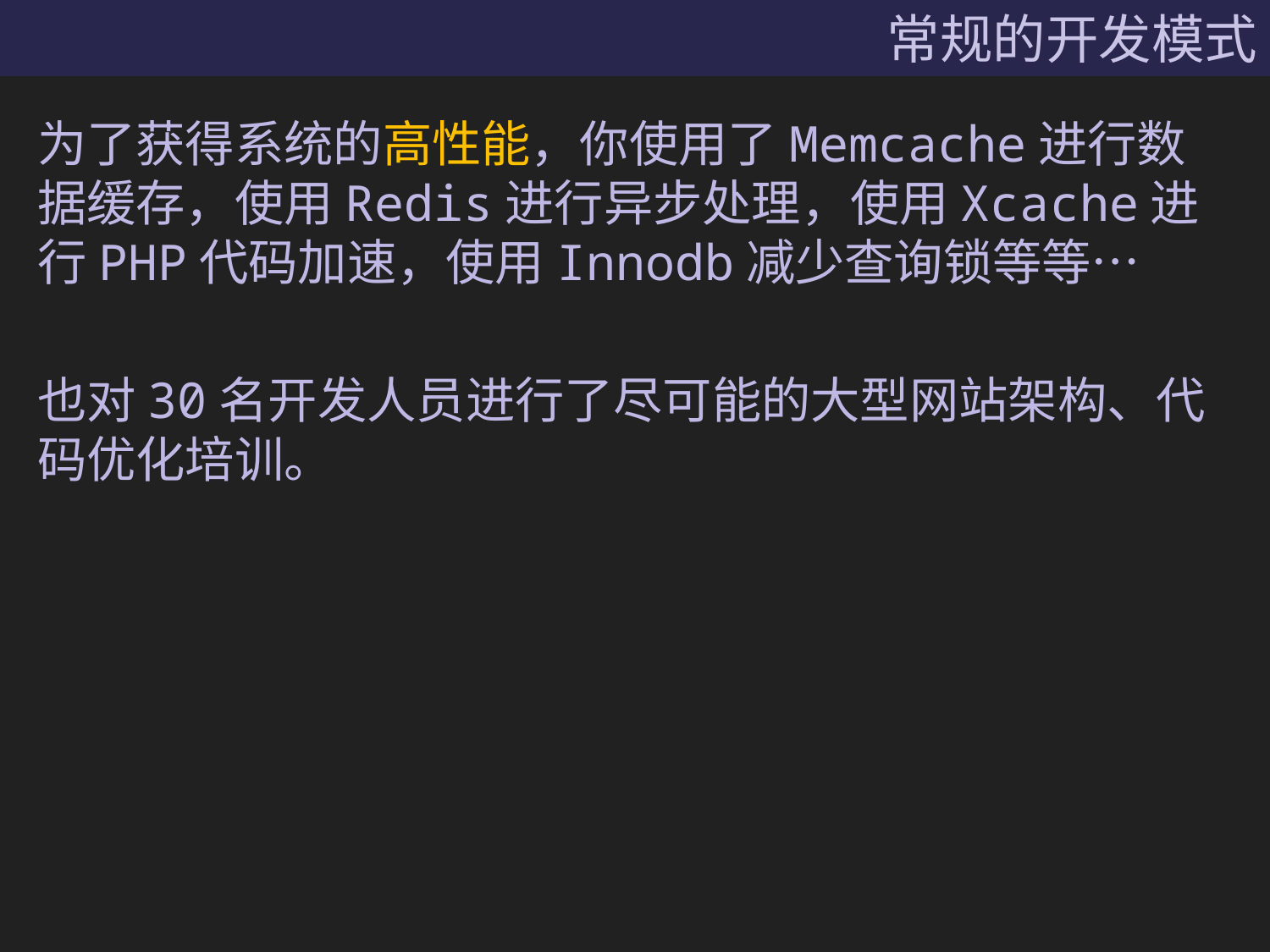

# 常规的开发模式
为了获得系统的高性能，你使用了Memcache进行数据缓存，使用Redis进行异步处理，使用Xcache进行PHP代码加速，使用Innodb减少查询锁等等…

也对30名开发人员进行了尽可能的大型网站架构、代码优化培训。